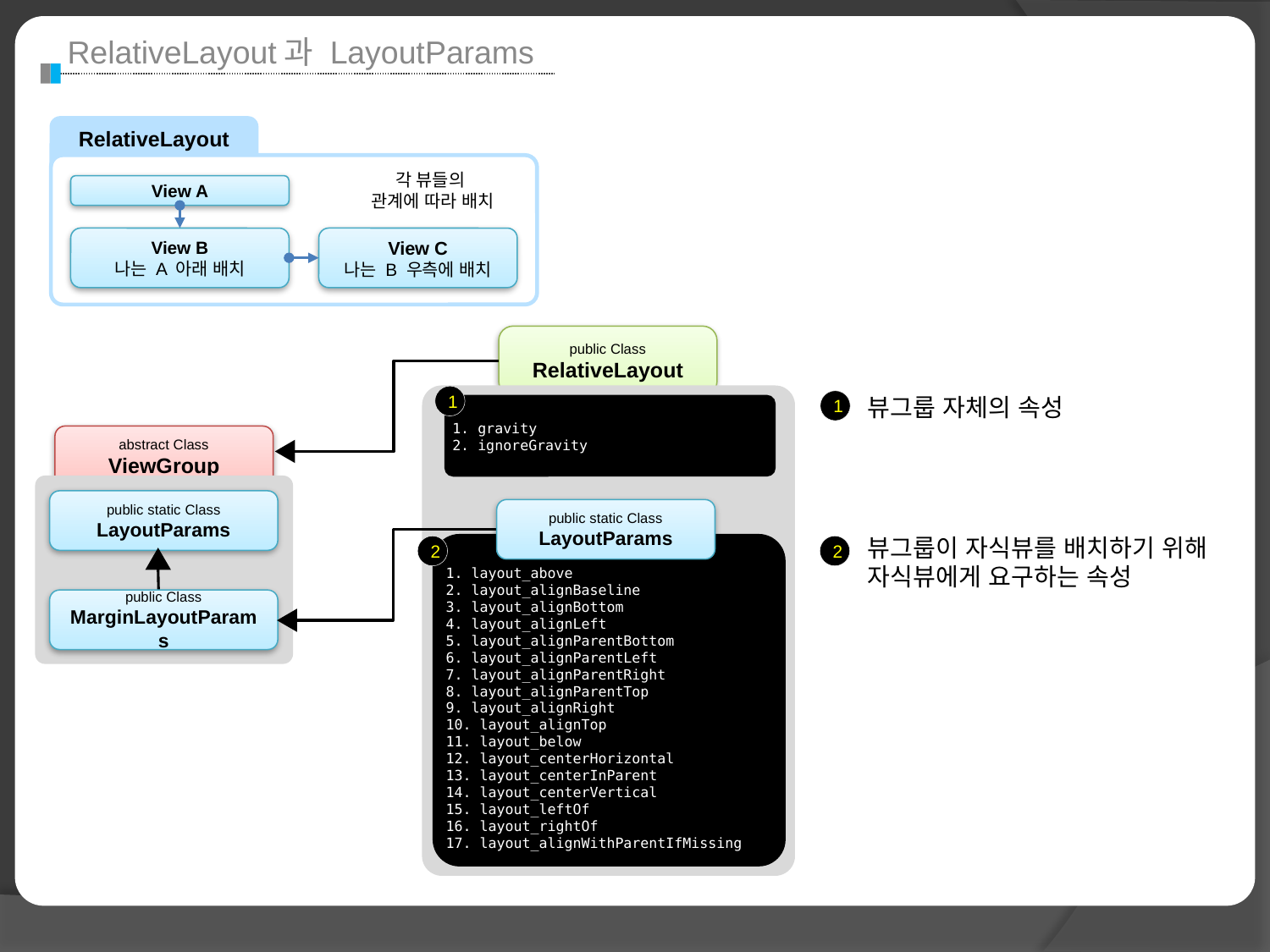

RelativeLayout과 LayoutParams

RelativeLayout

View A
각 뷰들의
관계에 따라 배치
View B
나는 A 아래 배치
View C
나는 B 우측에 배치
public Class
RelativeLayout

1. gravity
2. ignoreGravity

1
뷰그룹 자체의 속성
1
abstract Class
ViewGroup

public static Class
LayoutParams

public Class
MarginLayoutParams
public static Class
LayoutParams

1. layout_above
2. layout_alignBaseline
3. layout_alignBottom
4. layout_alignLeft
5. layout_alignParentBottom
6. layout_alignParentLeft
7. layout_alignParentRight
8. layout_alignParentTop
9. layout_alignRight
10. layout_alignTop
11. layout_below
12. layout_centerHorizontal
13. layout_centerInParent
14. layout_centerVertical
15. layout_leftOf
16. layout_rightOf
17. layout_alignWithParentIfMissing

뷰그룹이 자식뷰를 배치하기 위해
자식뷰에게 요구하는 속성
2
2